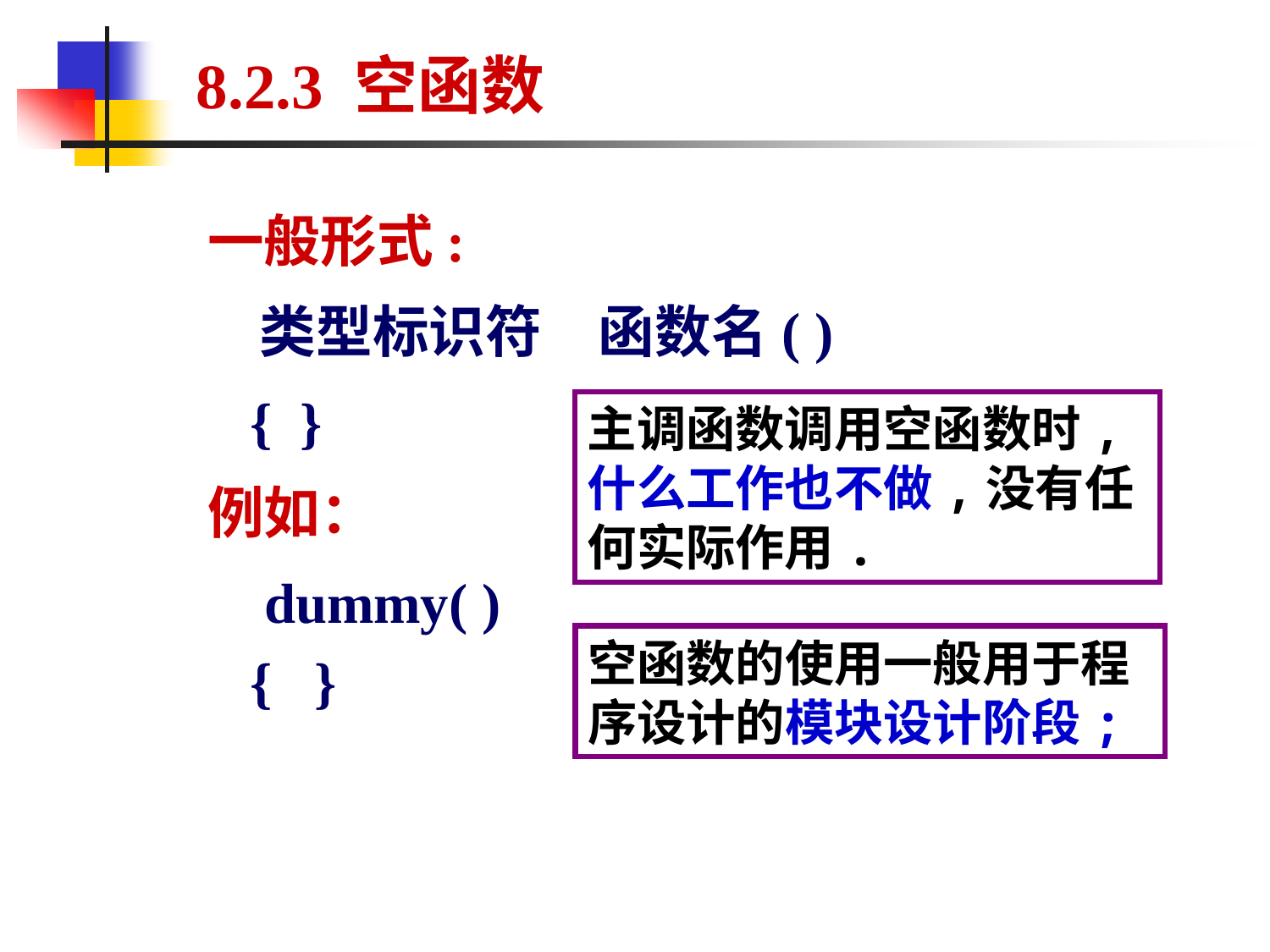

8.2.3 空函数
一般形式:
   类型标识符　函数名( )
   {  }
例如：
    dummy( )
   {   }
主调函数调用空函数时,什么工作也不做,没有任何实际作用.
空函数的使用一般用于程序设计的模块设计阶段;